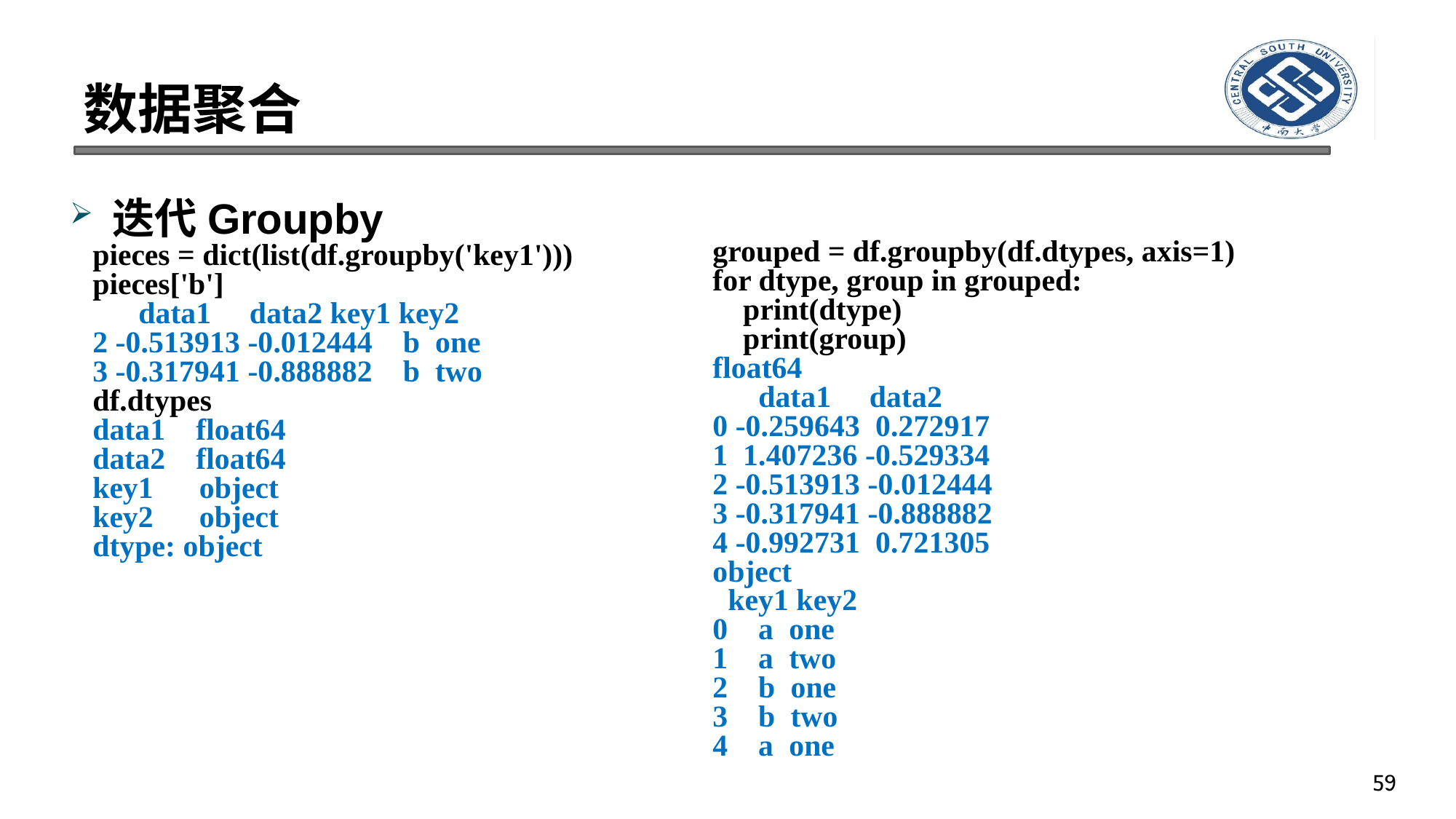

# 数据聚合
迭代Groupby
pieces = dict(list(df.groupby('key1')))
pieces['b']
      data1     data2 key1 key2
2 -0.513913 -0.012444    b  one
3 -0.317941 -0.888882    b  two
df.dtypes
data1    float64
data2    float64
key1      object
key2      object
dtype: object
grouped = df.groupby(df.dtypes, axis=1)
for dtype, group in grouped:
    print(dtype)
    print(group)
float64
      data1     data2
0 -0.259643  0.272917
1  1.407236 -0.529334
2 -0.513913 -0.012444
3 -0.317941 -0.888882
4 -0.992731  0.721305
object
  key1 key2
0    a  one
1    a  two
2    b  one
3    b  two
4    a  one
59